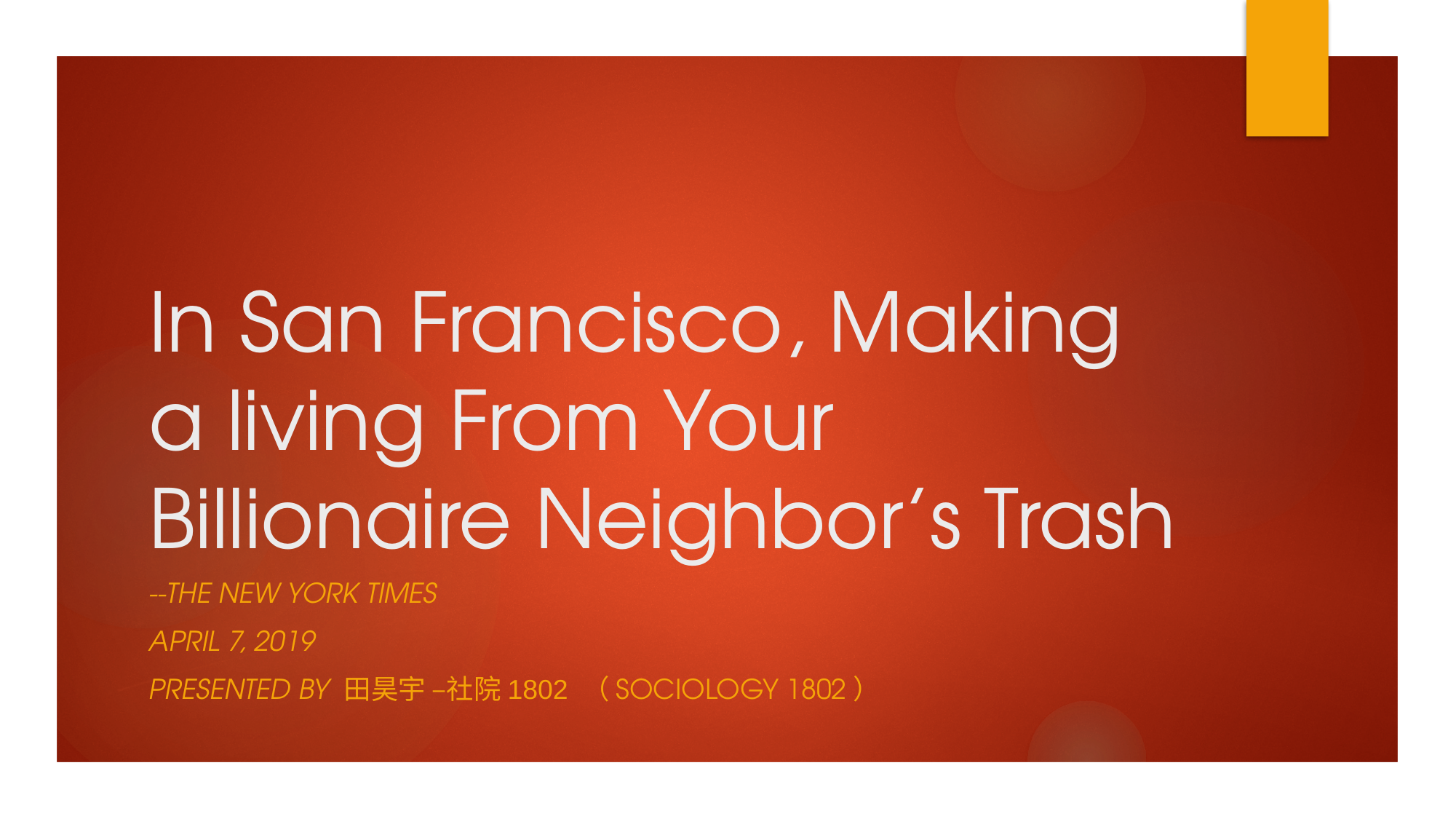

# In San Francisco, Making a living From Your Billionaire Neighbor’s Trash
--The new York times
April 7, 2019
Presented by 田昊宇 –社院1802 （sociology 1802）